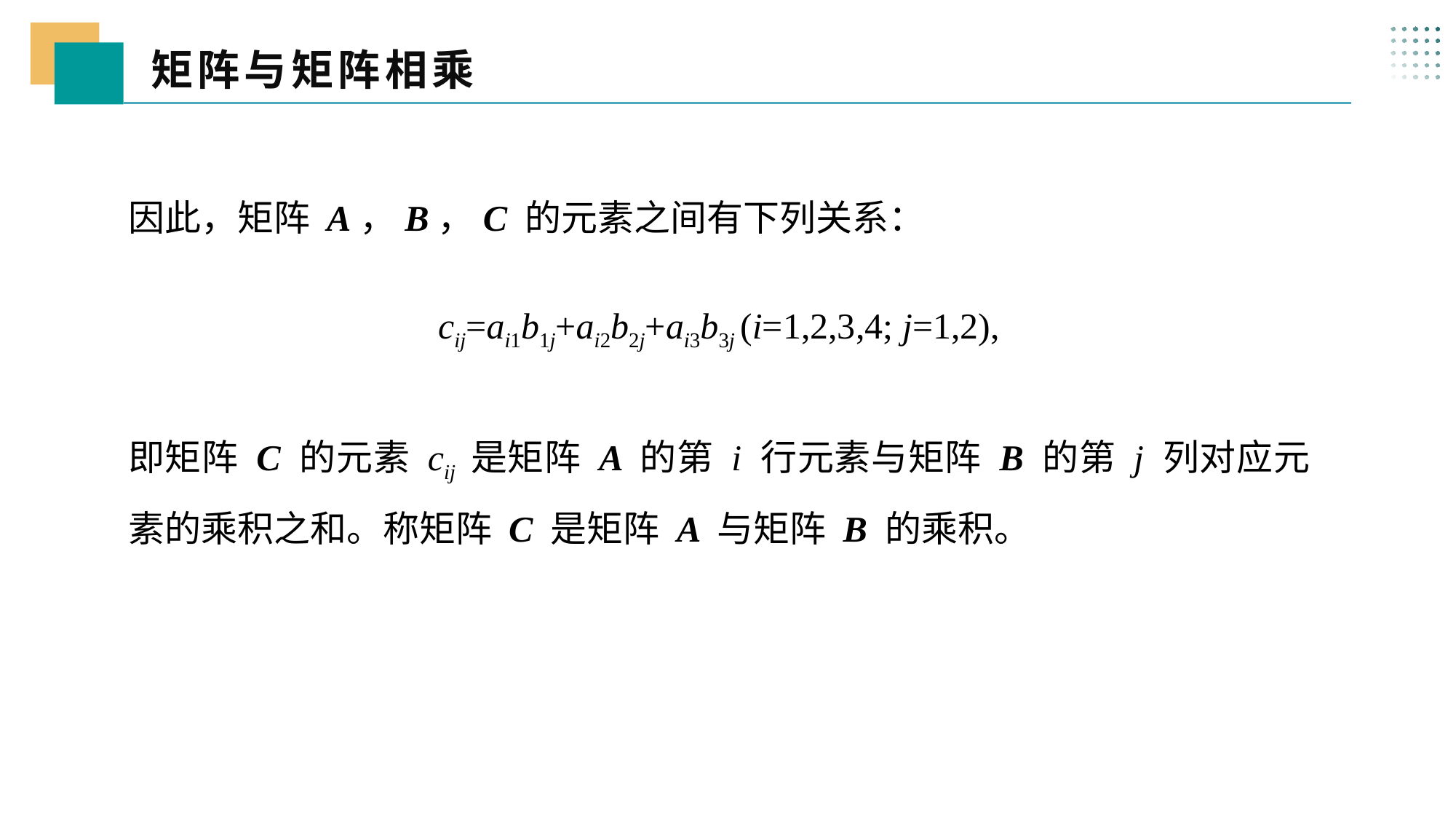

矩阵与矩阵相乘
 三、
因此，矩阵 A，B，C 的元素之间有下列关系：
cij=ai1b1j+ai2b2j+ai3b3j (i=1,2,3,4; j=1,2),
即矩阵 C 的元素 cij 是矩阵 A 的第 i 行元素与矩阵 B 的第 j 列对应元素的乘积之和。称矩阵 C 是矩阵 A 与矩阵 B 的乘积。